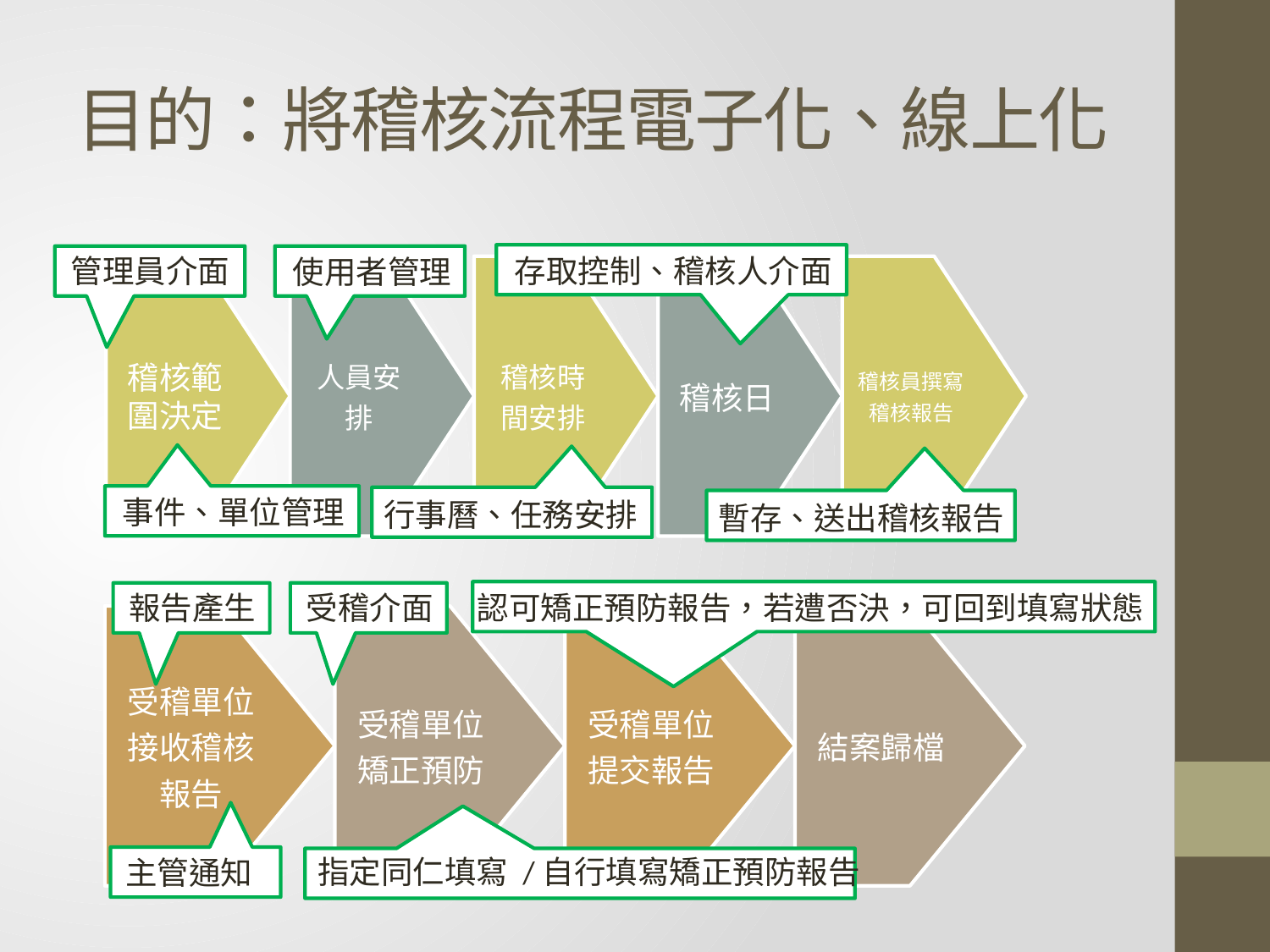

# 目的：將稽核流程電子化、線上化
管理員介面

存取控制、稽核人介面

使用者管理
稽核範圍決定
稽核時間安排
稽核員撰寫稽核報告
人員安排
稽核日

事件、單位管理

行事曆、任務安排

暫存、送出稽核報告
報告產生
受稽介面
認可矯正預防報告，若遭否決，可回到填寫狀態

受稽單位接收稽核報告
受稽單位提交報告
受稽單位矯正預防
結案歸檔
指定同仁填寫 /自行填寫矯正預防報告

主管通知